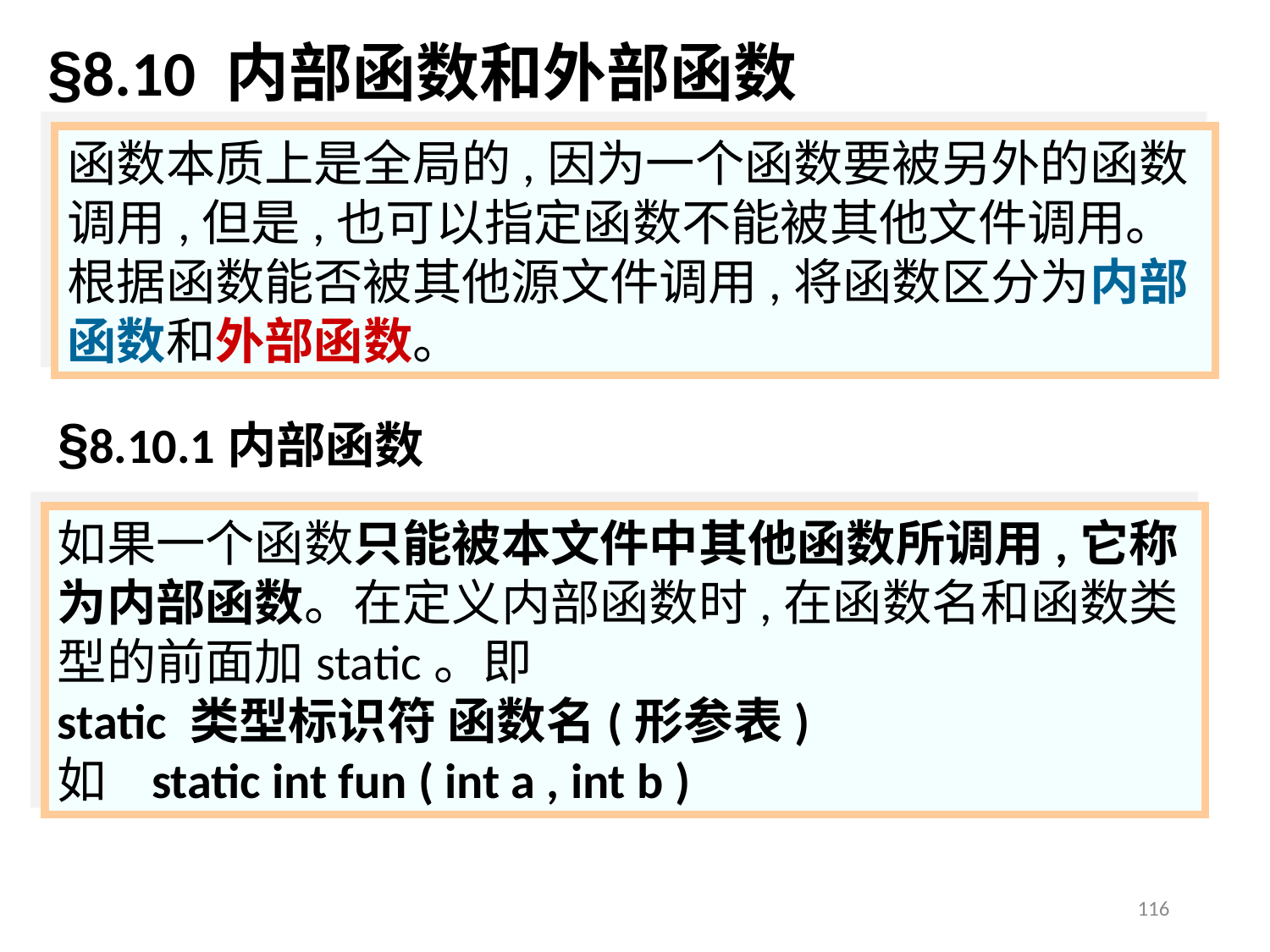

§8.10 内部函数和外部函数
函数本质上是全局的,因为一个函数要被另外的函数调用,但是,也可以指定函数不能被其他文件调用。根据函数能否被其他源文件调用,将函数区分为内部函数和外部函数。
§8.10.1内部函数
如果一个函数只能被本文件中其他函数所调用,它称为内部函数。在定义内部函数时,在函数名和函数类型的前面加static。即
static 类型标识符 函数名(形参表)
如   static int fun ( int a , int b )
116